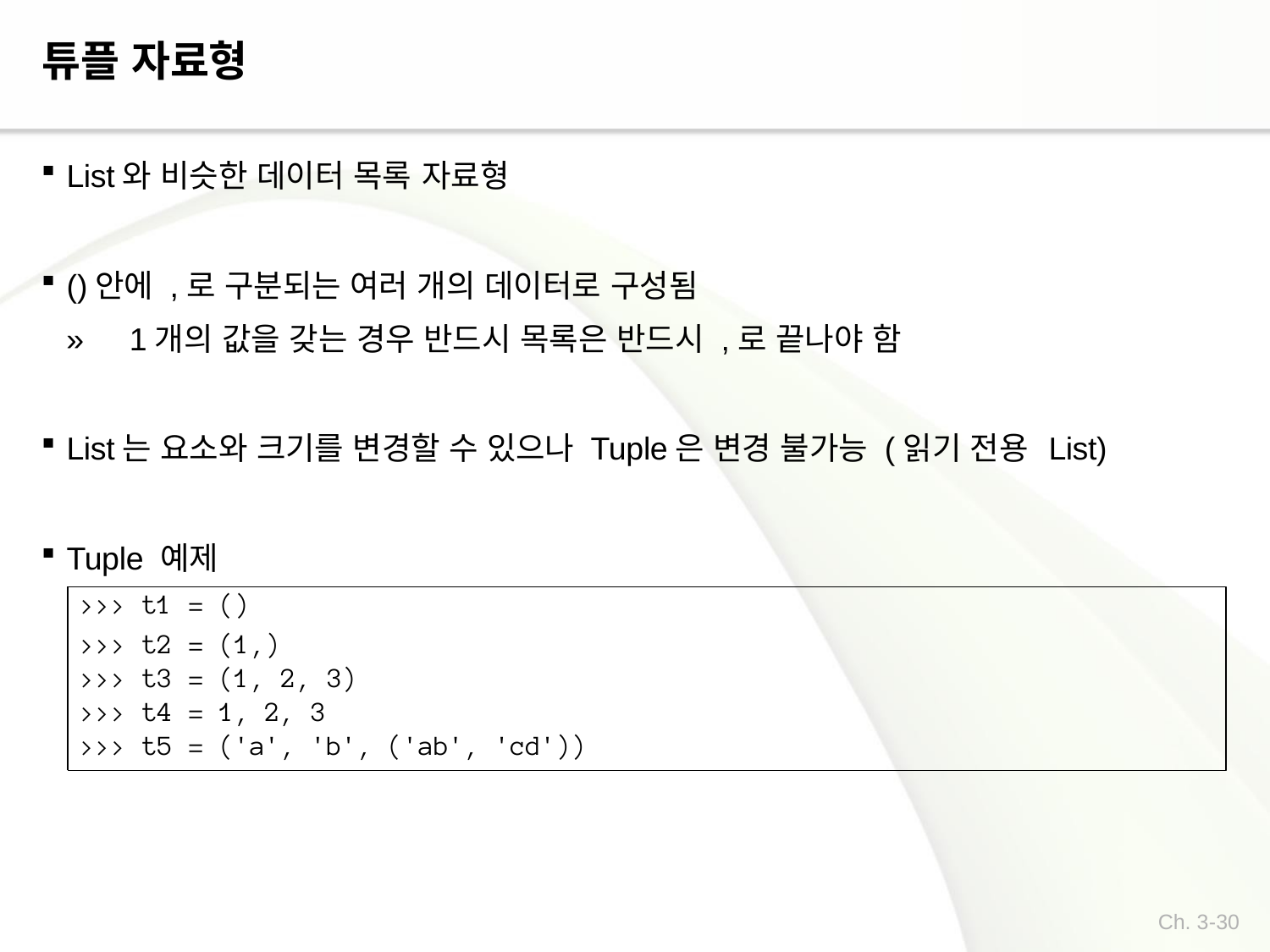

# 튜플 자료형
List와 비슷한 데이터 목록 자료형

()안에 ,로 구분되는 여러 개의 데이터로 구성됨
»	1개의 값을 갖는 경우 반드시 목록은 반드시 ,로 끝나야 함

List는 요소와 크기를 변경할 수 있으나 Tuple은 변경 불가능 (읽기 전용 List)

Tuple 예제
| >>> | t1 | = | () |
| --- | --- | --- | --- |
| >>> | t2 | = | (1,) |
| >>> | t3 | = | (1, 2, 3) |
| >>> | t4 | = | 1, 2, 3 |
| >>> | t5 | = | ('a', 'b', ('ab', 'cd')) |

Ch. 3-30